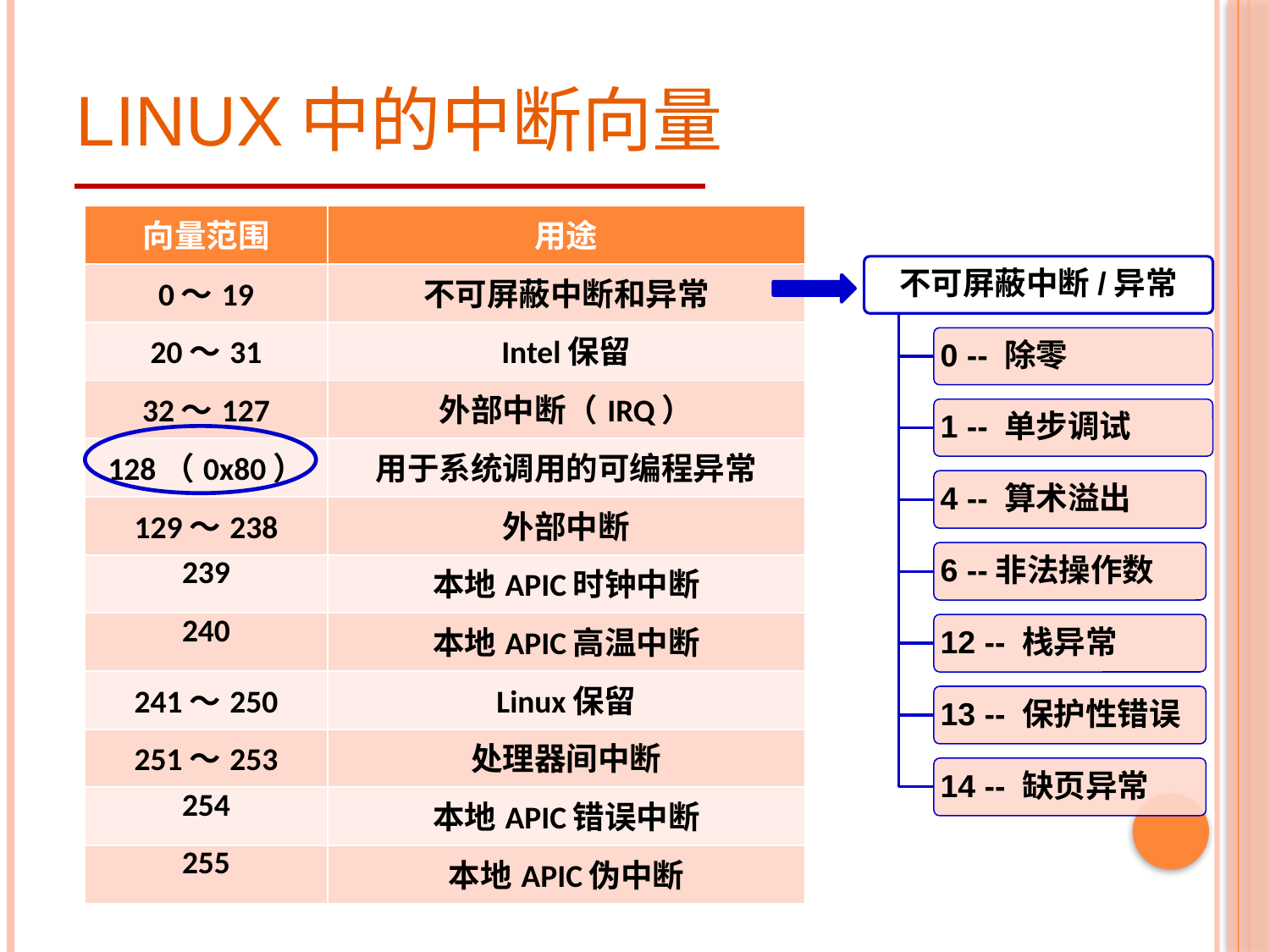

# Linux中的中断向量
| 向量范围 | 用途 |
| --- | --- |
| 0～19 | 不可屏蔽中断和异常 |
| 20～31 | Intel保留 |
| 32～127 | 外部中断（IRQ） |
| 128（0x80） | 用于系统调用的可编程异常 |
| 129～238 | 外部中断 |
| 239 | 本地APIC时钟中断 |
| 240 | 本地APIC高温中断 |
| 241～250 | Linux保留 |
| 251～253 | 处理器间中断 |
| 254 | 本地APIC错误中断 |
| 255 | 本地APIC伪中断 |
不可屏蔽中断/异常
0 -- 除零
1 -- 单步调试
4 -- 算术溢出
6 --非法操作数
12 -- 栈异常
13 -- 保护性错误
14 -- 缺页异常